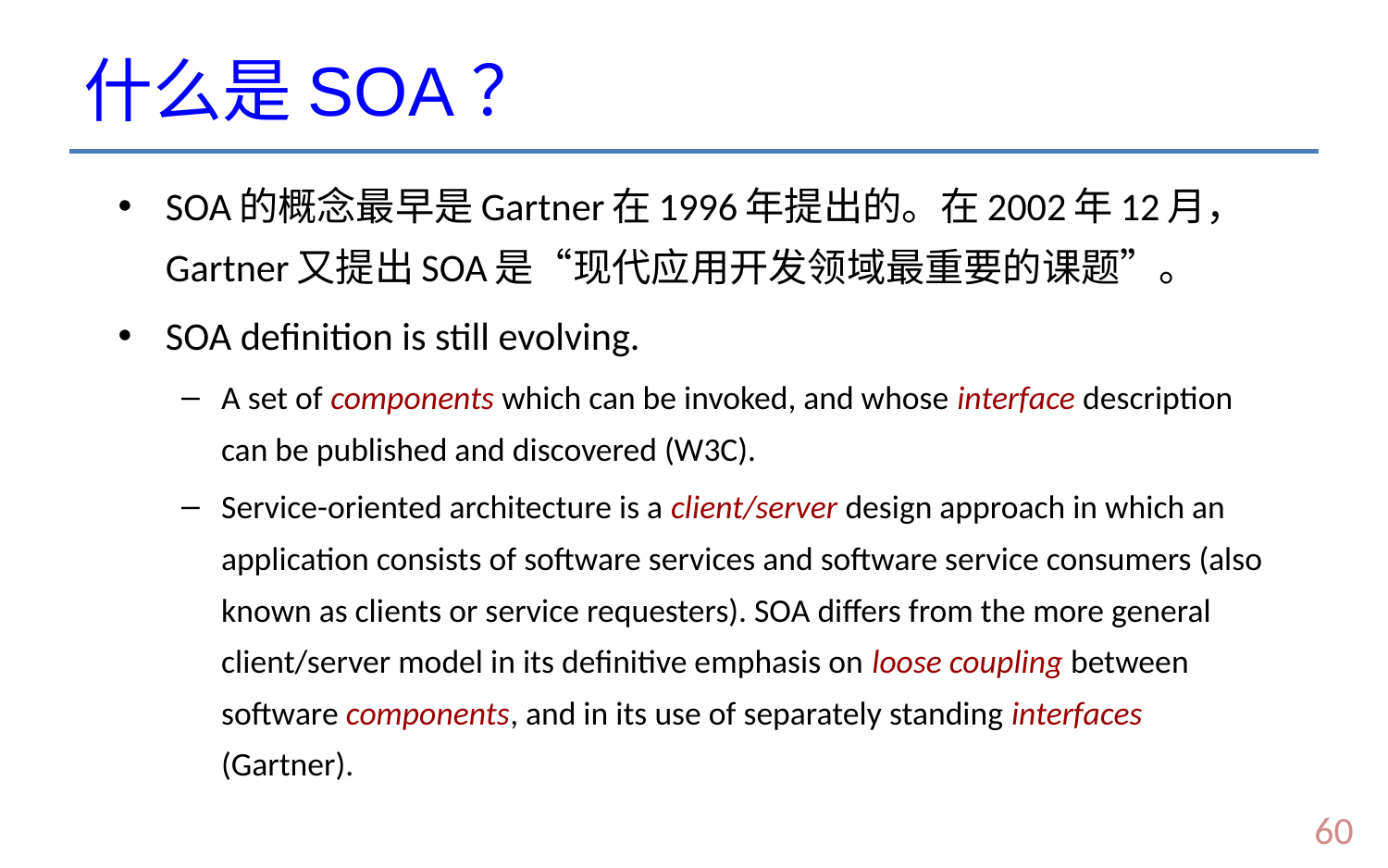

# 什么是SOA？
SOA的概念最早是Gartner在1996年提出的。在2002年12月，Gartner又提出SOA是“现代应用开发领域最重要的课题”。
SOA definition is still evolving.
A set of components which can be invoked, and whose interface description can be published and discovered (W3C).
Service-oriented architecture is a client/server design approach in which an application consists of software services and software service consumers (also known as clients or service requesters). SOA differs from the more general client/server model in its definitive emphasis on loose coupling between software components, and in its use of separately standing interfaces (Gartner).

60